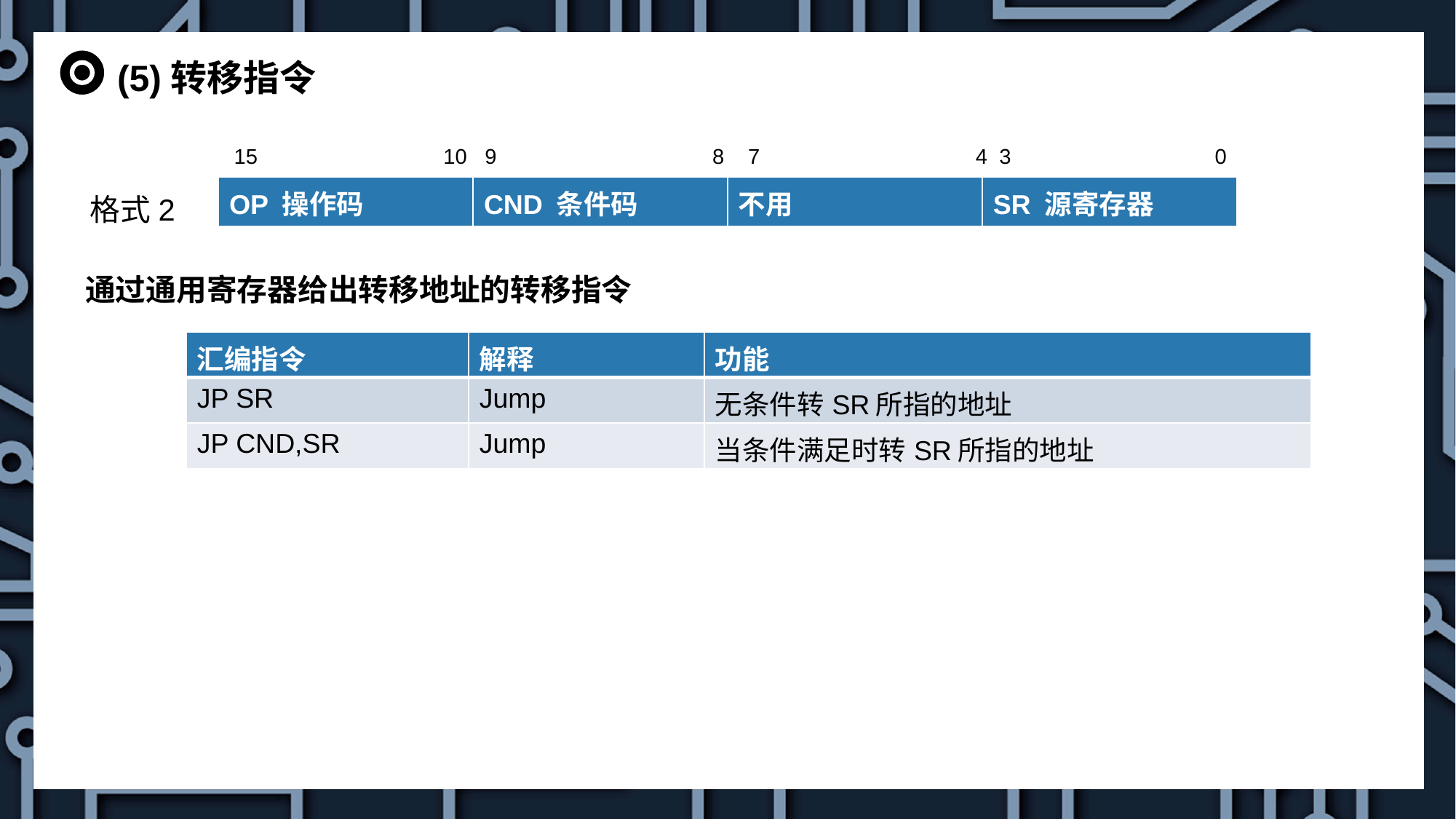

(5)转移指令

15                               10   9                                    8    7                                    4  3                                  0
格式2
| OP 操作码 | CND 条件码 | 不用 | SR 源寄存器 |
| --- | --- | --- | --- |
通过通用寄存器给出转移地址的转移指令
| 汇编指令 | 解释 | 功能 |
| --- | --- | --- |
| JP SR | Jump | 无条件转SR所指的地址 |
| JP CND,SR | Jump | 当条件满足时转SR所指的地址 |